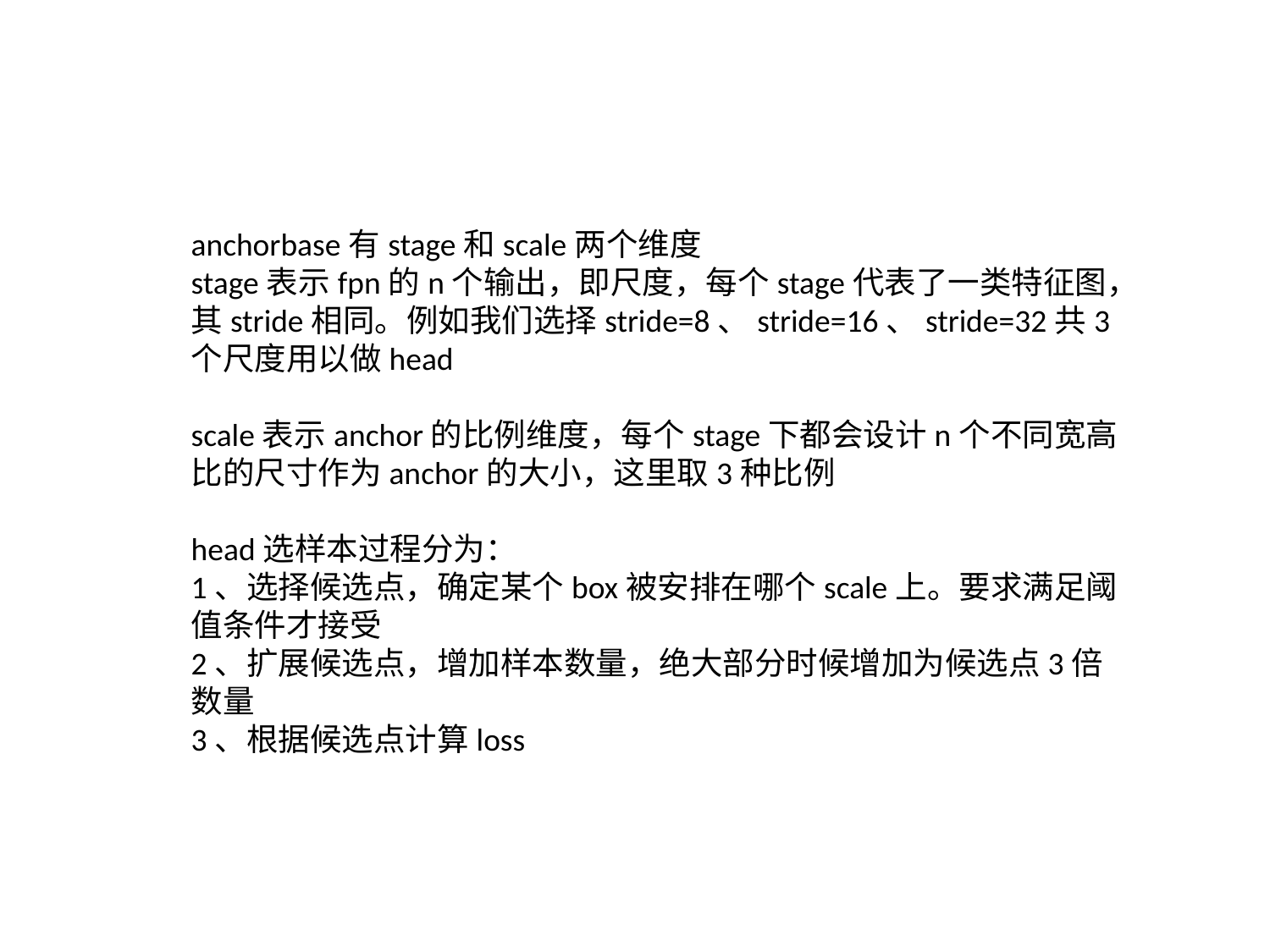

anchorbase有stage和scale两个维度
stage表示fpn的n个输出，即尺度，每个stage代表了一类特征图，其stride相同。例如我们选择stride=8、stride=16、stride=32共3个尺度用以做head

scale表示anchor的比例维度，每个stage下都会设计n个不同宽高比的尺寸作为anchor的大小，这里取3种比例

head选样本过程分为：
1、选择候选点，确定某个box被安排在哪个scale上。要求满足阈值条件才接受
2、扩展候选点，增加样本数量，绝大部分时候增加为候选点3倍数量
3、根据候选点计算loss